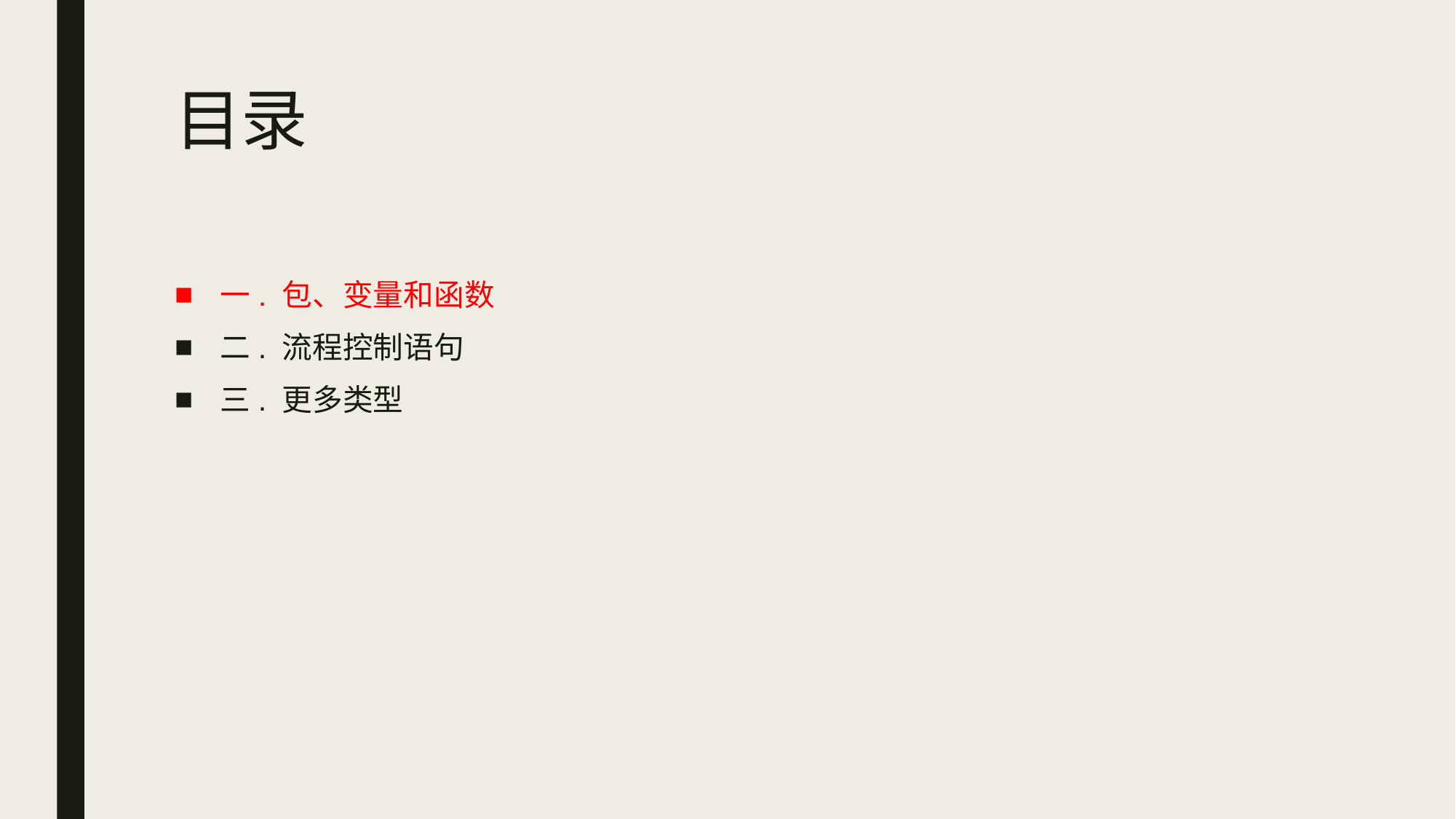

# 目录
一. 包、变量和函数
二. 流程控制语句
三. 更多类型